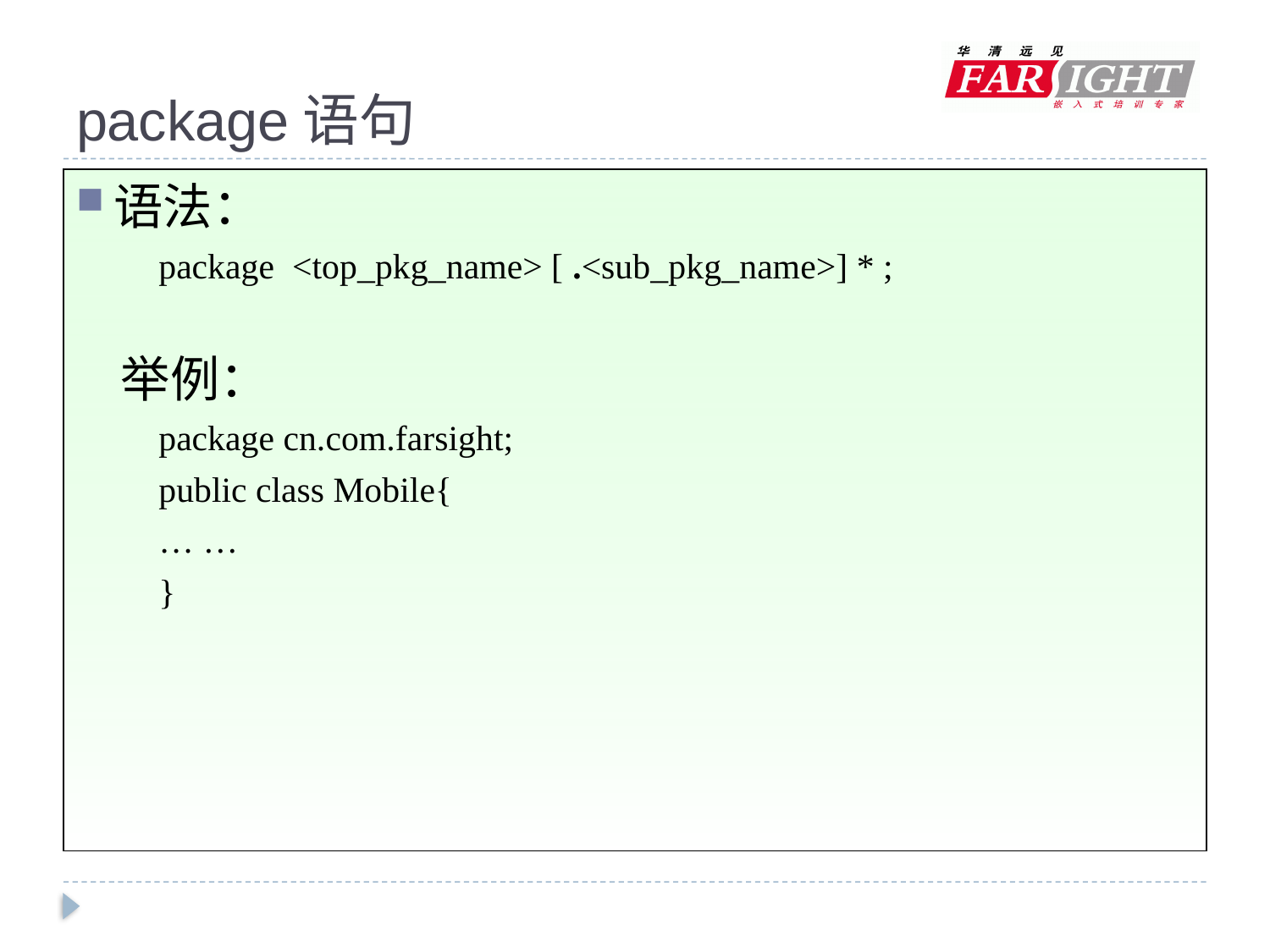

# package语句
语法：
package  <top_pkg_name> [ .<sub_pkg_name>] * ;

   举例：
package cn.com.farsight;
public class Mobile{
… …
}